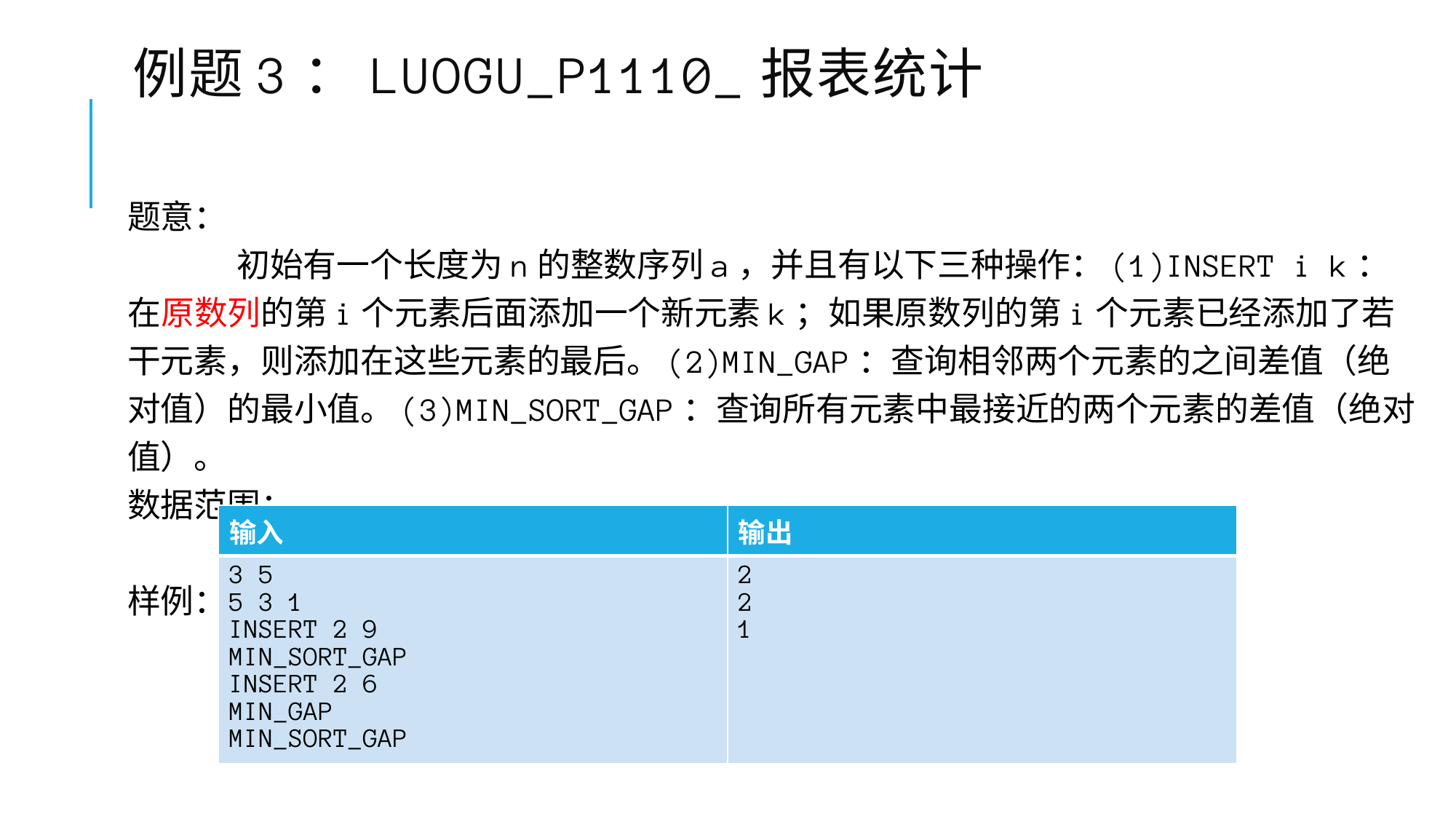

# 例题3：Luogu_P1110_报表统计
题意：
	初始有一个长度为n的整数序列a，并且有以下三种操作：(1)INSERT i k：在原数列的第i个元素后面添加一个新元素k；如果原数列的第i个元素已经添加了若干元素，则添加在这些元素的最后。(2)MIN_GAP：查询相邻两个元素的之间差值（绝对值）的最小值。(3)MIN_SORT_GAP：查询所有元素中最接近的两个元素的差值（绝对值）。
数据范围：
	2<=n<=5e5，2<=m<=5e5，0<=ai,k<=5e8。
样例：

| 输入 | 输出 |
| --- | --- |
| 3 5 5 3 1 INSERT 2 9 MIN\_SORT\_GAP INSERT 2 6 MIN\_GAP MIN\_SORT\_GAP | 2 2 1 |